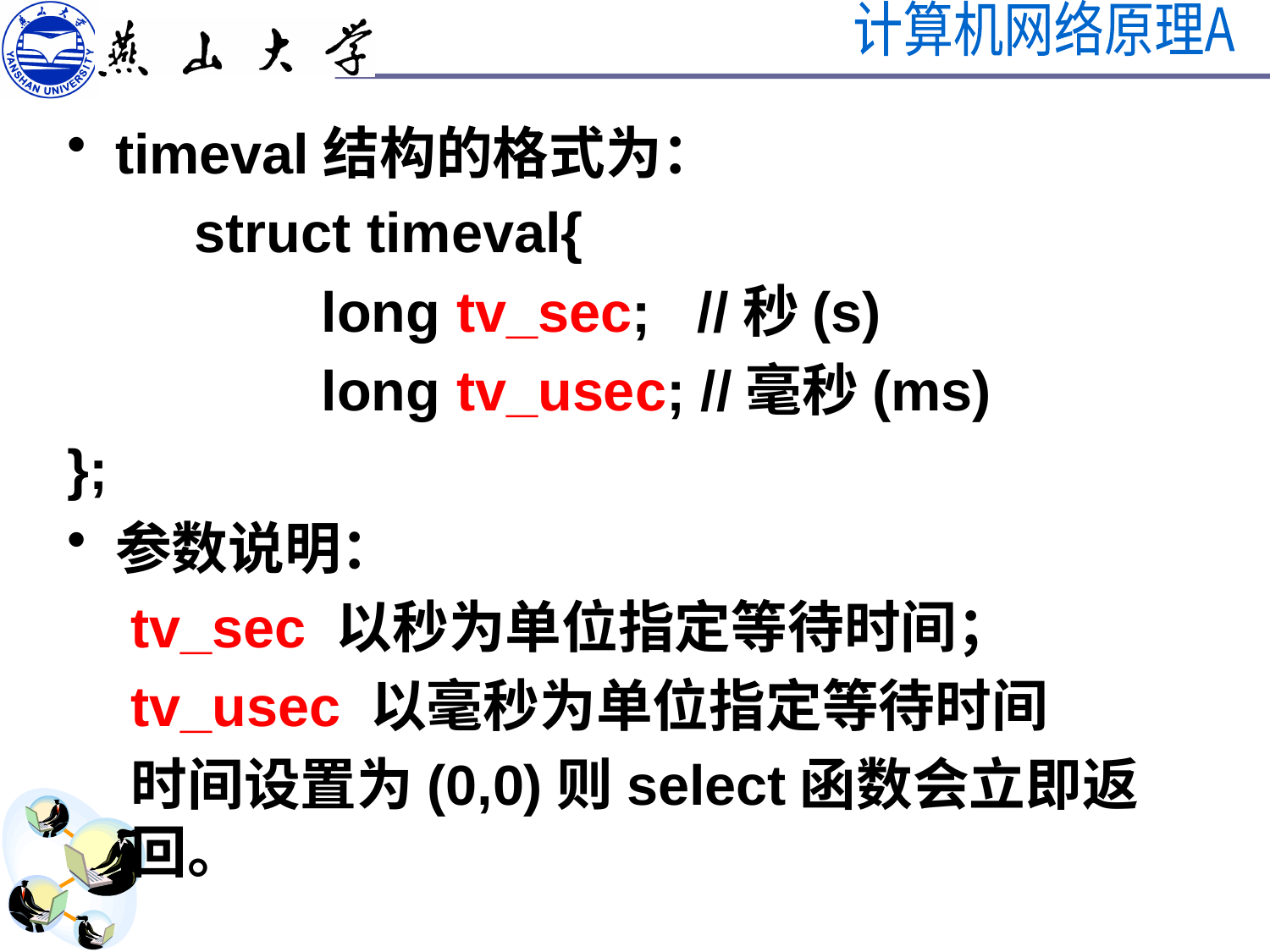

timeval结构的格式为：
	struct timeval{
		long tv_sec;   //秒(s)
		long tv_usec; //毫秒(ms)
};
参数说明：
tv_sec 以秒为单位指定等待时间；
tv_usec 以毫秒为单位指定等待时间
时间设置为(0,0)则select函数会立即返回。